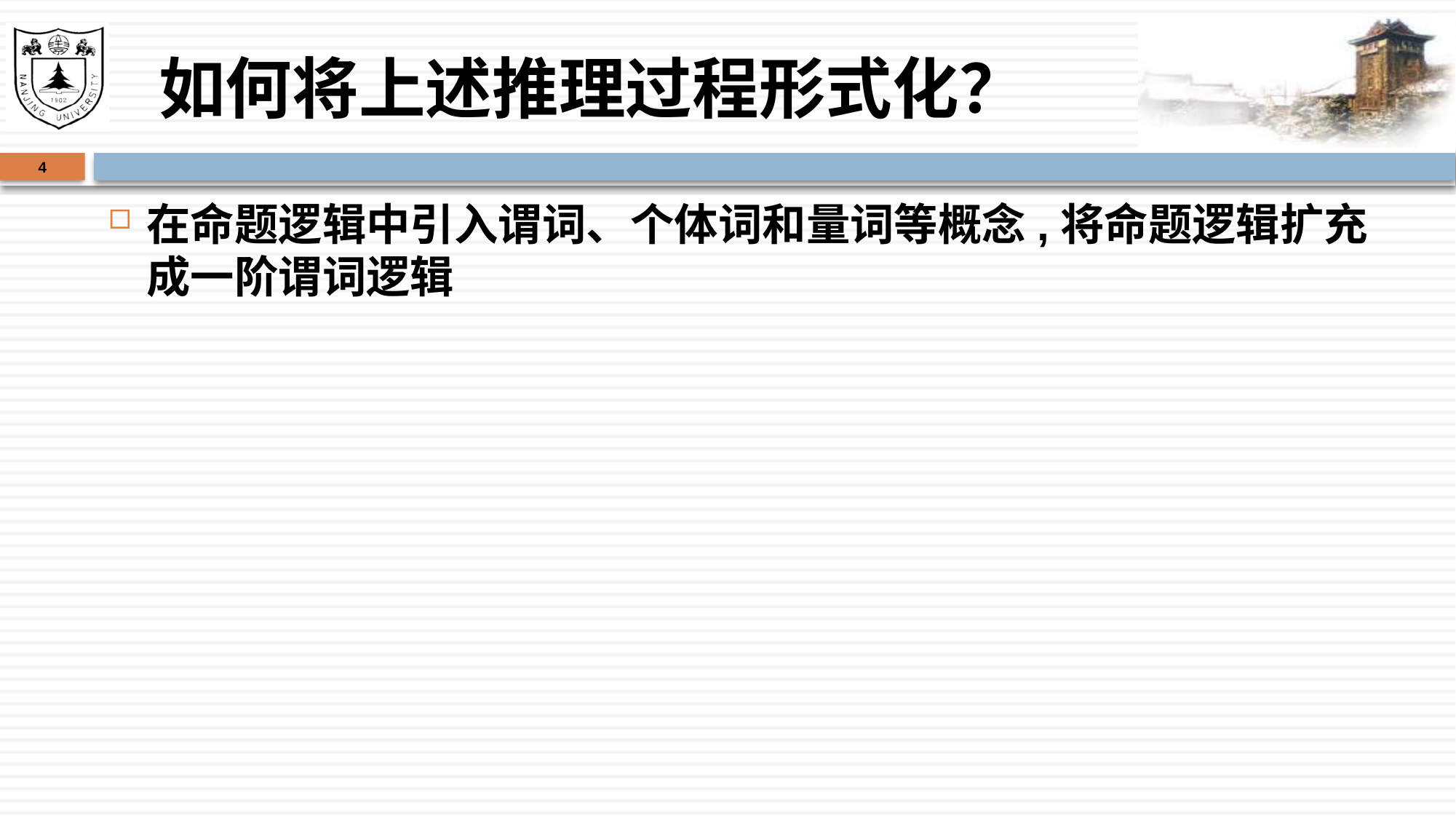

# 如何将上述推理过程形式化？
4
在命题逻辑中引入谓词、个体词和量词等概念,将命题逻辑扩充成一阶谓词逻辑